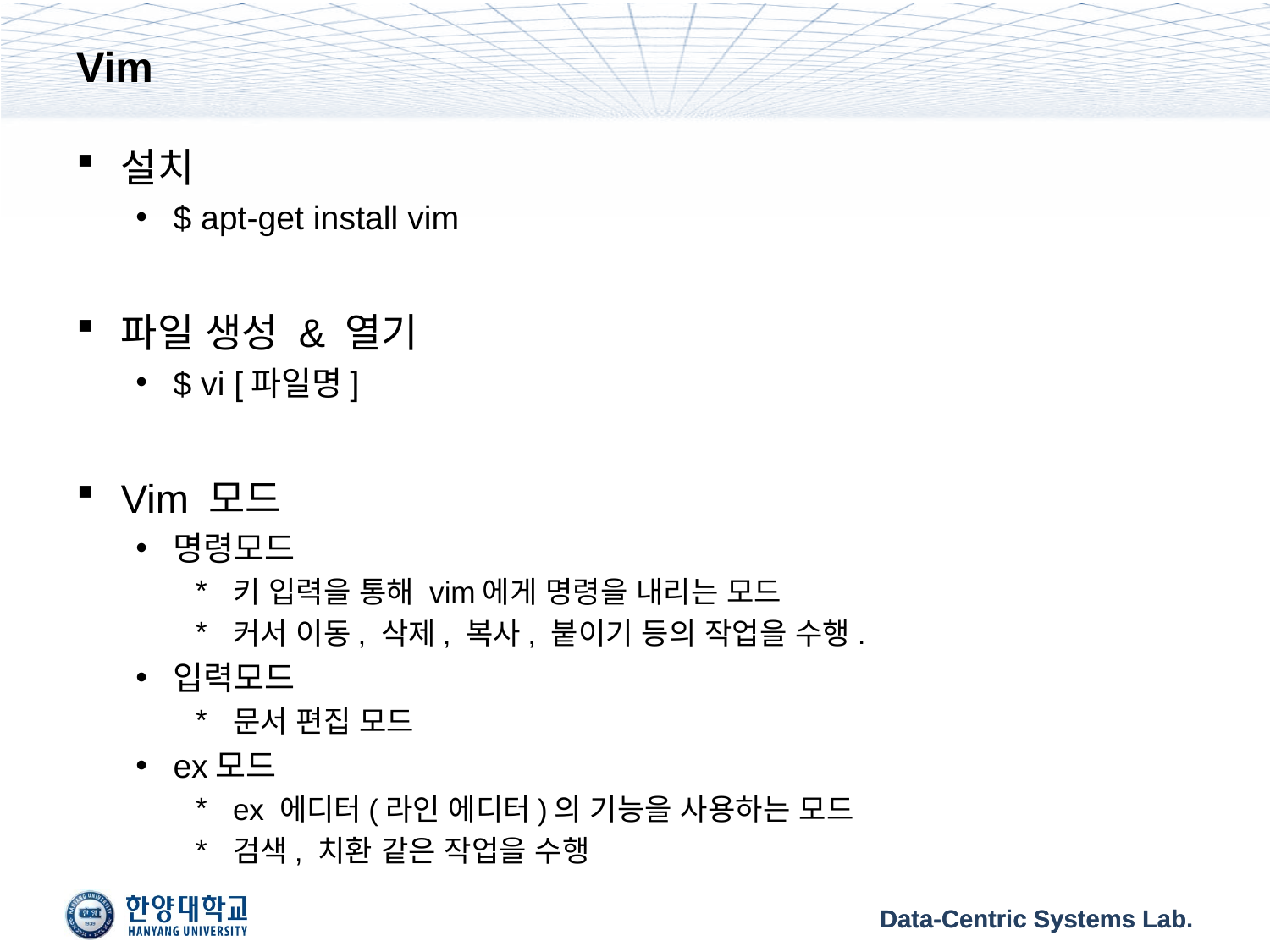

# Vim
설치
$ apt-get install vim

파일 생성 & 열기
$ vi [파일명]

Vim 모드
명령모드
키 입력을 통해 vim에게 명령을 내리는 모드
커서 이동, 삭제, 복사, 붙이기 등의 작업을 수행.
입력모드
문서 편집 모드
ex모드
ex 에디터(라인 에디터)의 기능을 사용하는 모드
검색, 치환 같은 작업을 수행